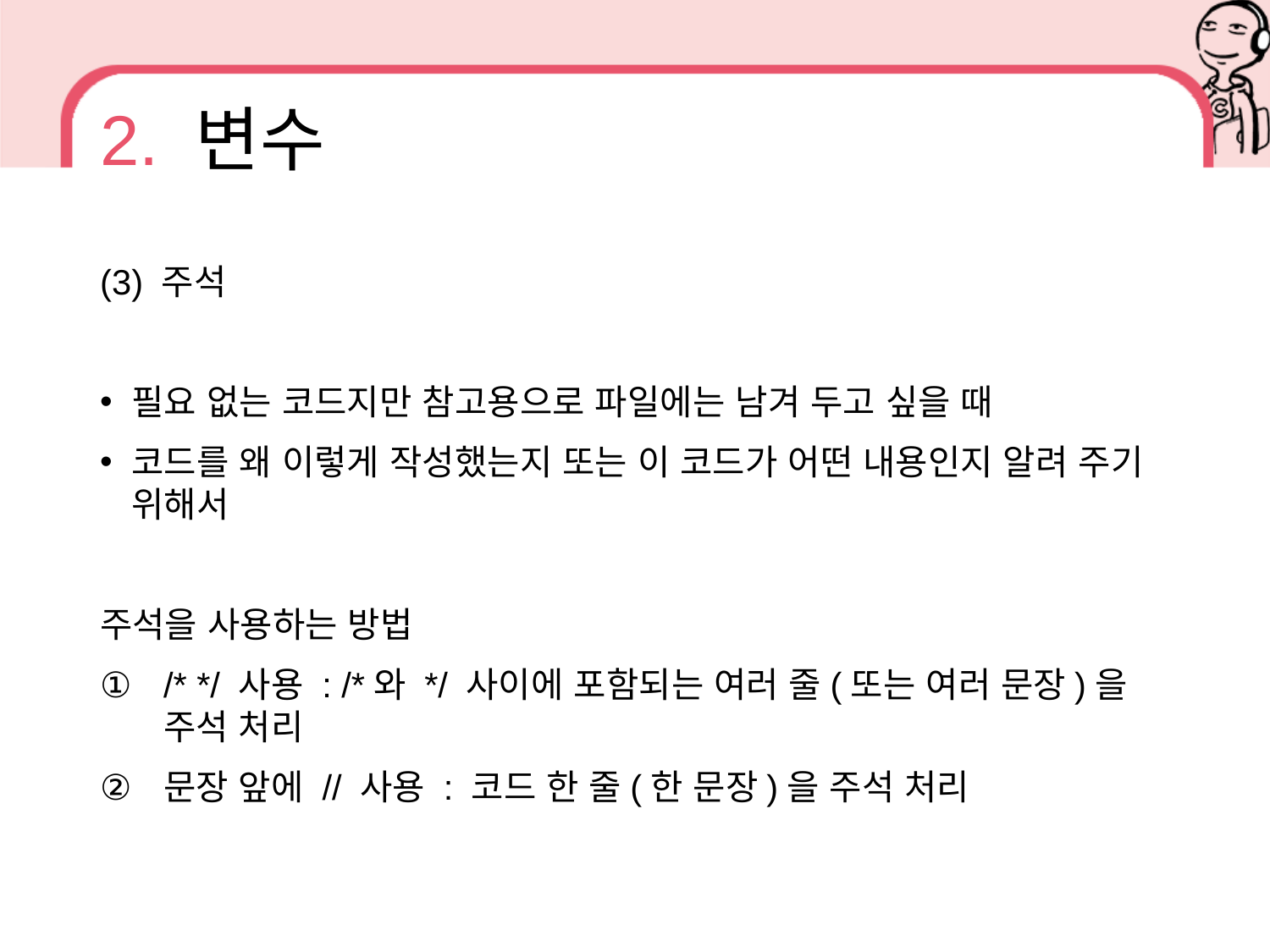

# 2. 변수
(3) 주석

필요 없는 코드지만 참고용으로 파일에는 남겨 두고 싶을 때
코드를 왜 이렇게 작성했는지 또는 이 코드가 어떤 내용인지 알려 주기 위해서

주석을 사용하는 방법
/* */ 사용 : /*와 */ 사이에 포함되는 여러 줄(또는 여러 문장)을 주석 처리
문장 앞에 // 사용 : 코드 한 줄(한 문장)을 주석 처리